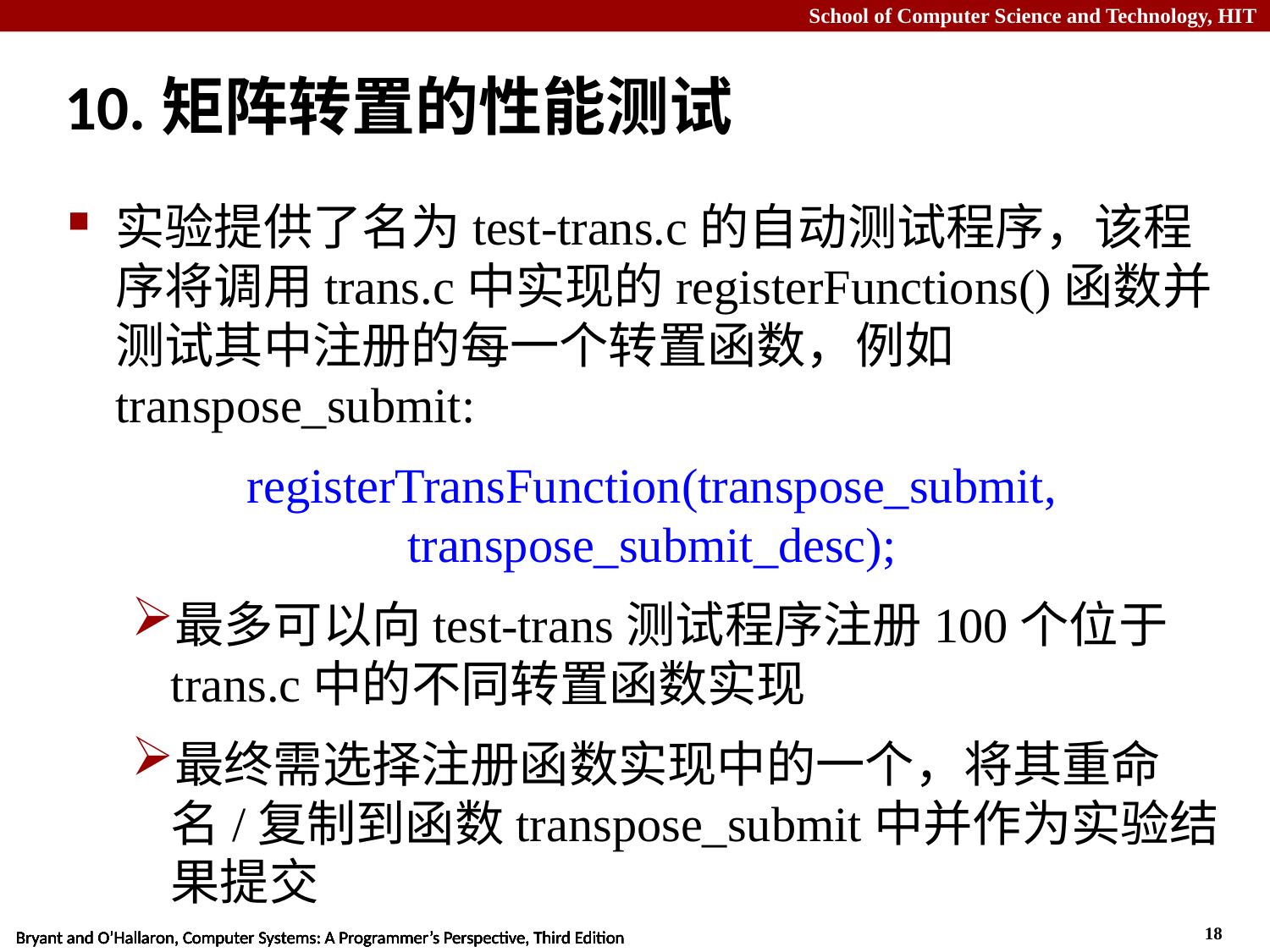

# 10.矩阵转置的性能测试
实验提供了名为test-trans.c的自动测试程序，该程序将调用trans.c中实现的registerFunctions()函数并测试其中注册的每一个转置函数，例如 transpose_submit:
registerTransFunction(transpose_submit, transpose_submit_desc);
最多可以向test-trans测试程序注册100个位于trans.c中的不同转置函数实现
最终需选择注册函数实现中的一个，将其重命名/复制到函数transpose_submit中并作为实验结果提交